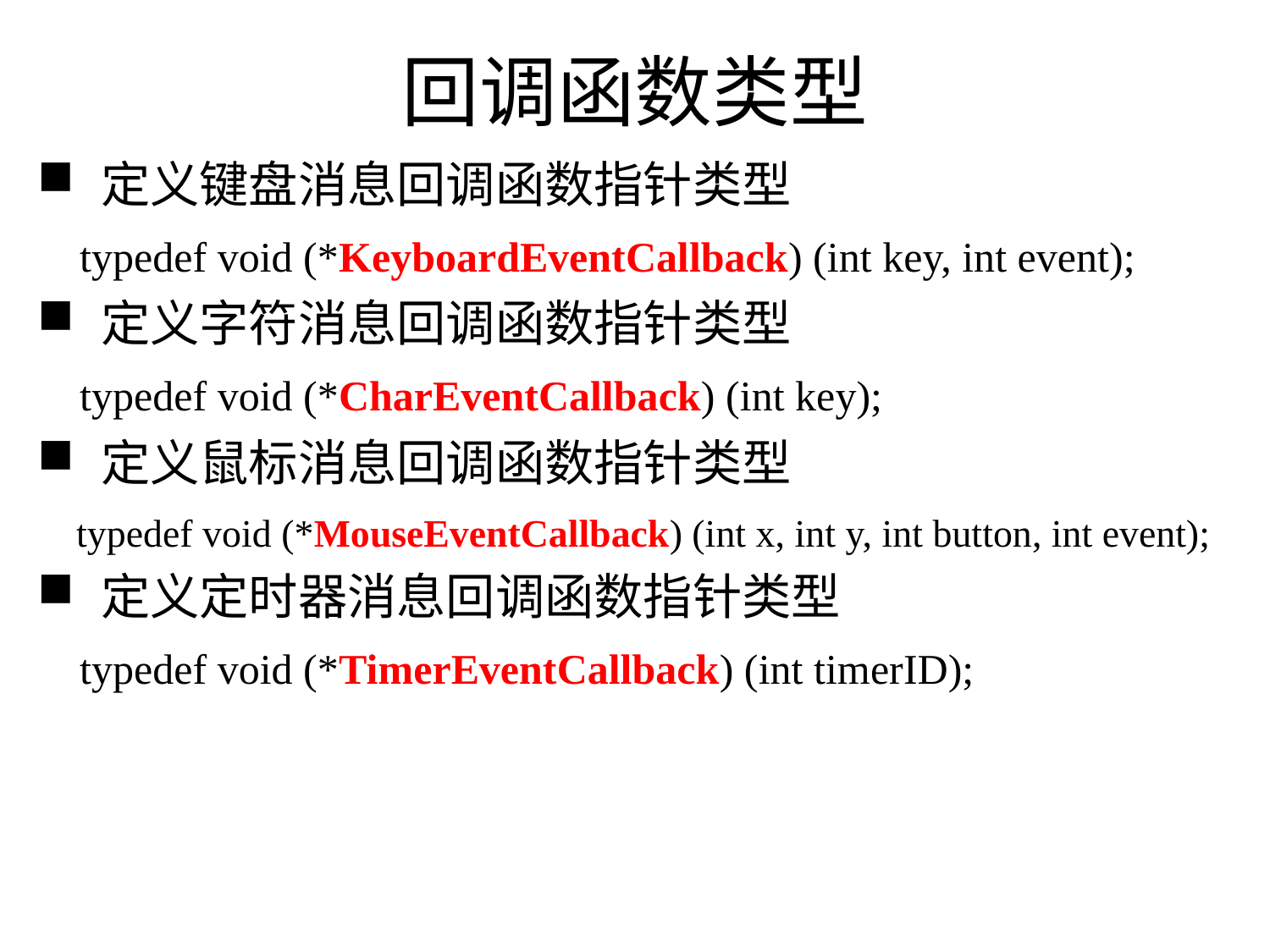

# 回调函数类型
定义键盘消息回调函数指针类型
    typedef void (*KeyboardEventCallback) (int key, int event);
定义字符消息回调函数指针类型
    typedef void (*CharEventCallback) (int key);
定义鼠标消息回调函数指针类型
    typedef void (*MouseEventCallback) (int x, int y, int button, int event);
定义定时器消息回调函数指针类型
    typedef void (*TimerEventCallback) (int timerID);